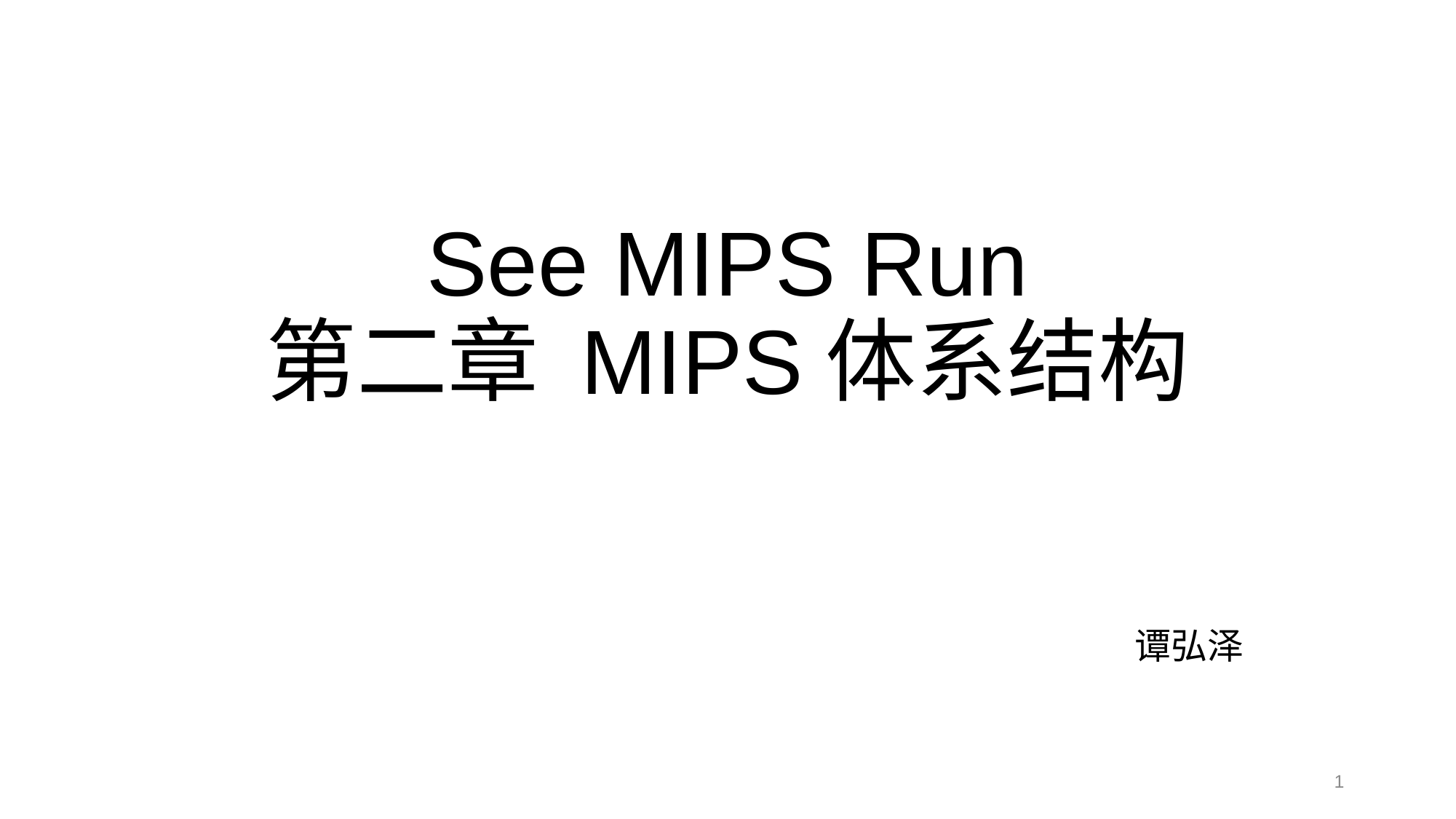

# See MIPS Run 第二章 MIPS体系结构
谭弘泽
1